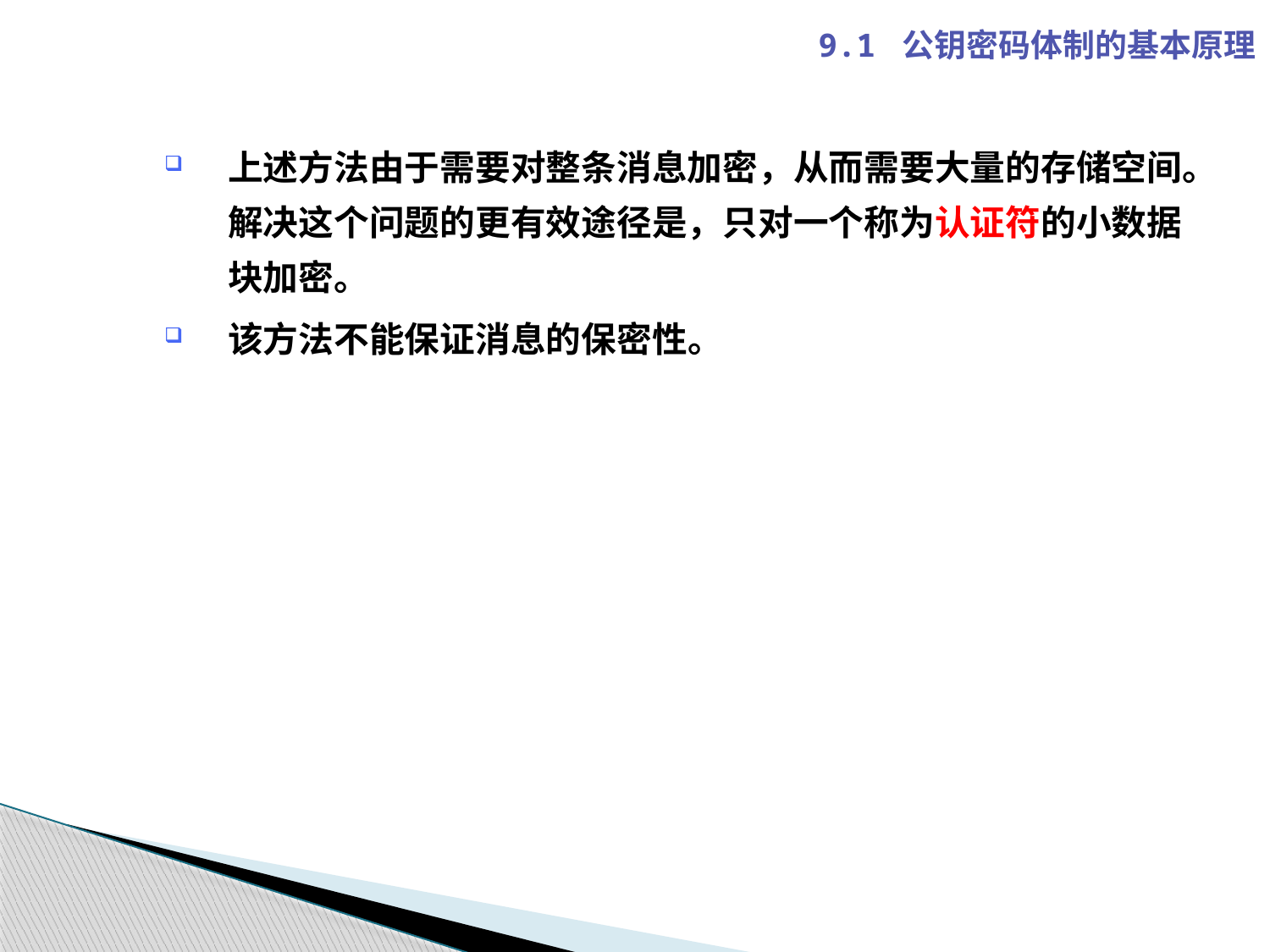

9.1 公钥密码体制的基本原理
上述方法由于需要对整条消息加密，从而需要大量的存储空间。解决这个问题的更有效途径是，只对一个称为认证符的小数据块加密。
该方法不能保证消息的保密性。